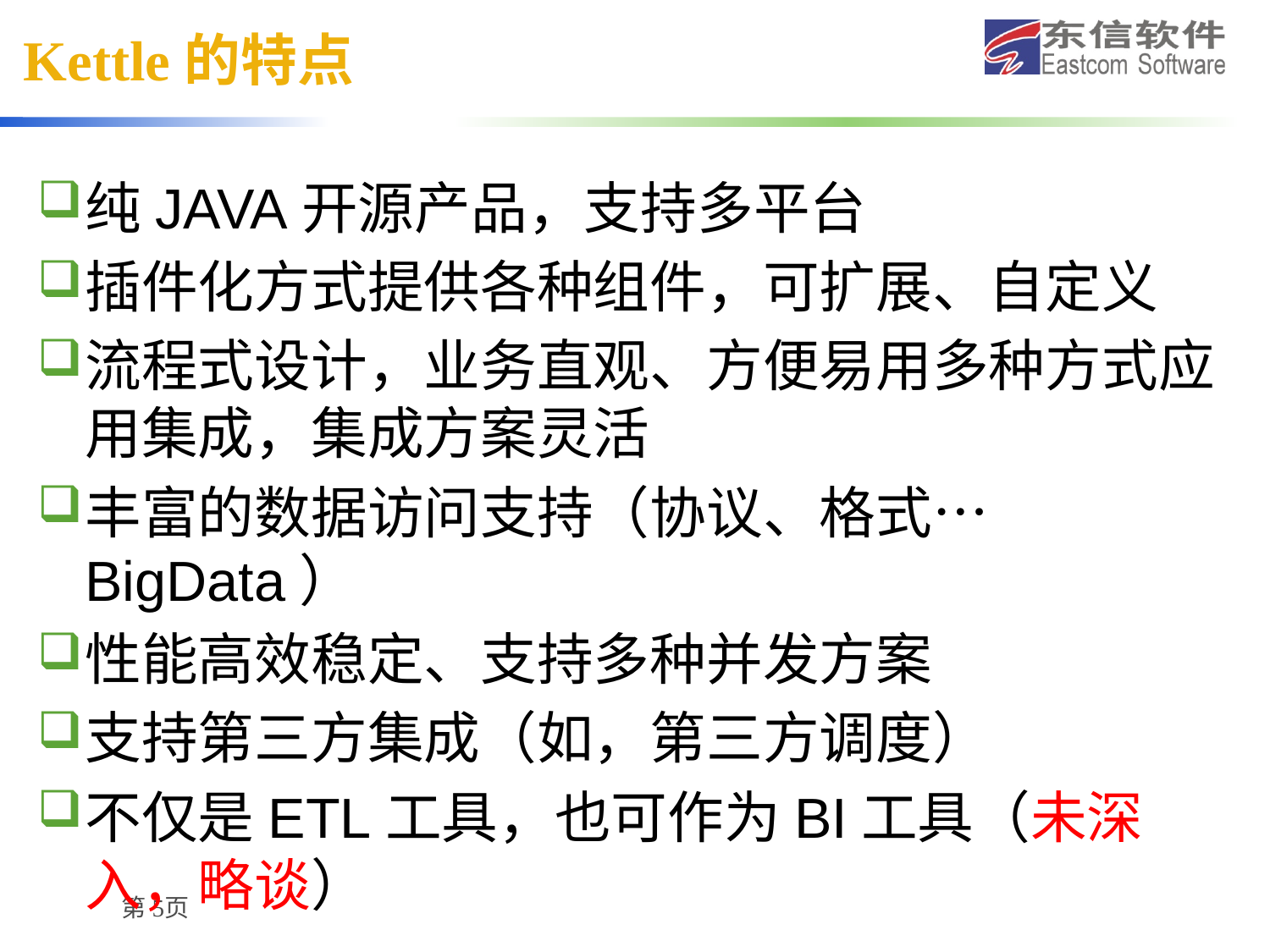

# Kettle的特点
纯JAVA开源产品，支持多平台
插件化方式提供各种组件，可扩展、自定义
流程式设计，业务直观、方便易用多种方式应用集成，集成方案灵活
丰富的数据访问支持（协议、格式…BigData）
性能高效稳定、支持多种并发方案
支持第三方集成（如，第三方调度）
不仅是ETL工具，也可作为BI工具（未深入，略谈）
第5页